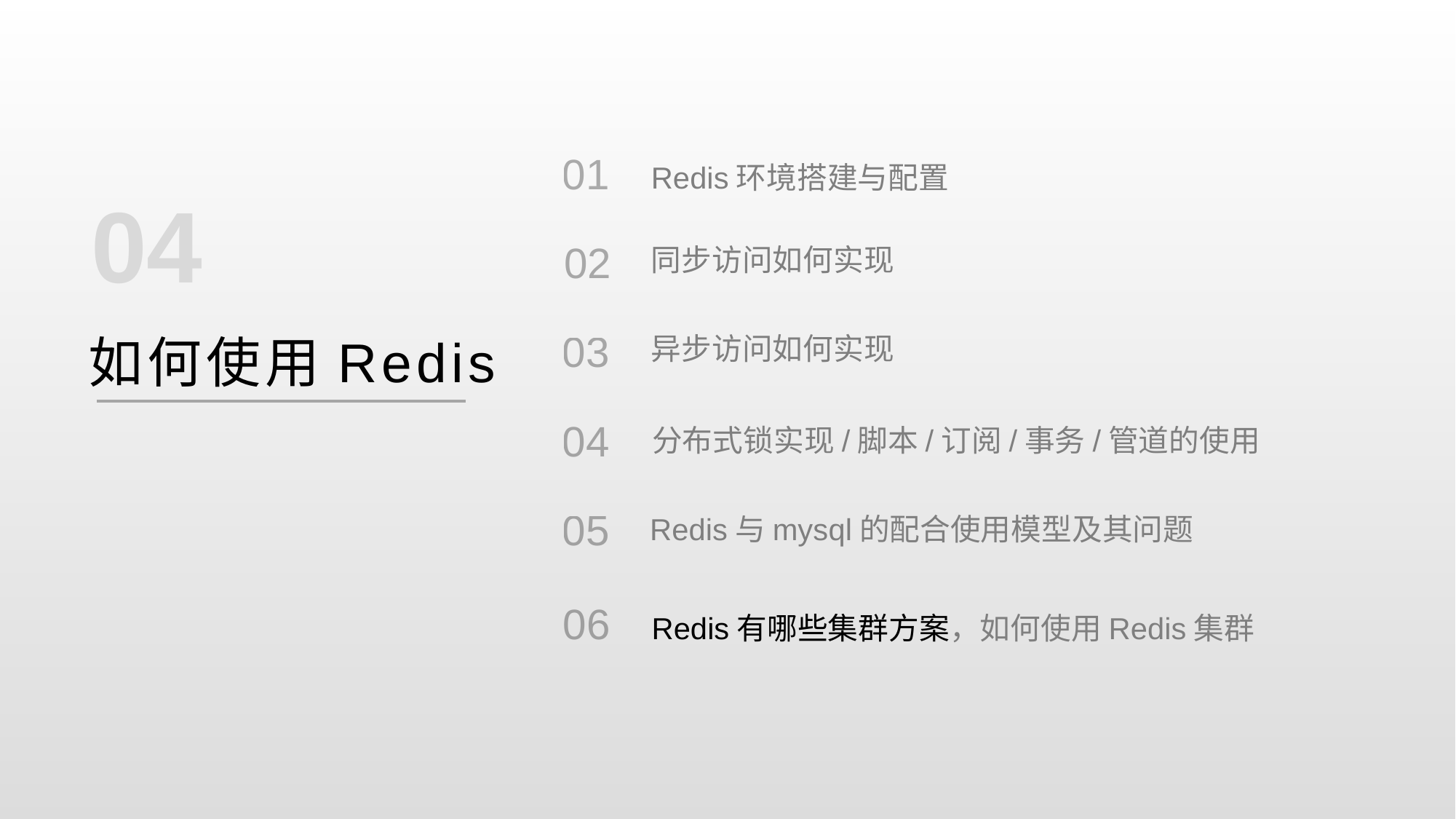

01
Redis环境搭建与配置
04
02
同步访问如何实现
如何使用Redis
03
异步访问如何实现
04
分布式锁实现/脚本/订阅/事务/管道的使用
05
Redis与mysql的配合使用模型及其问题
06
Redis有哪些集群方案，如何使用Redis集群